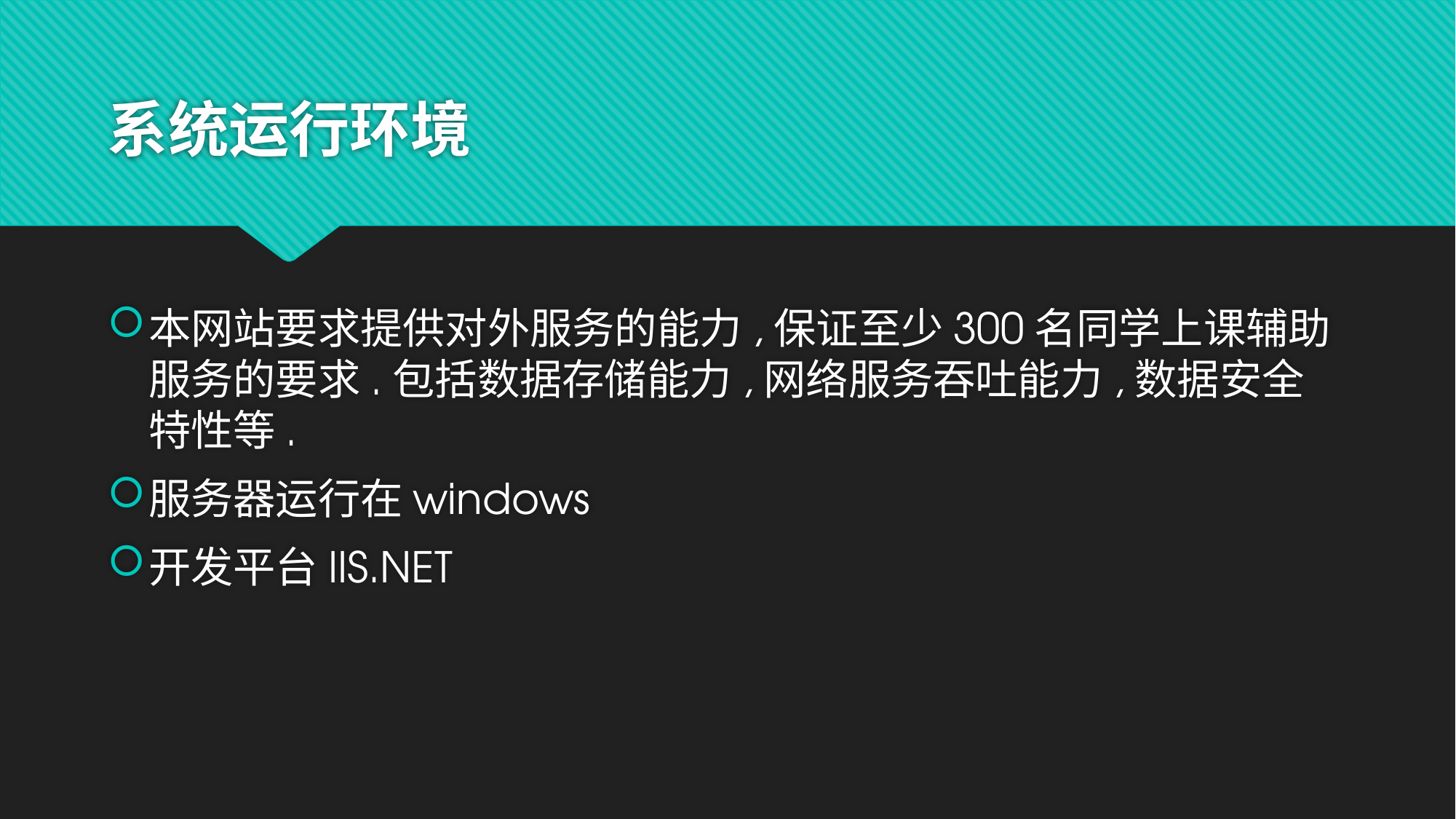

# 系统运行环境
本网站要求提供对外服务的能力,保证至少300名同学上课辅助服务的要求.包括数据存储能力,网络服务吞吐能力,数据安全特性等.
服务器运行在windows
开发平台IIS.NET